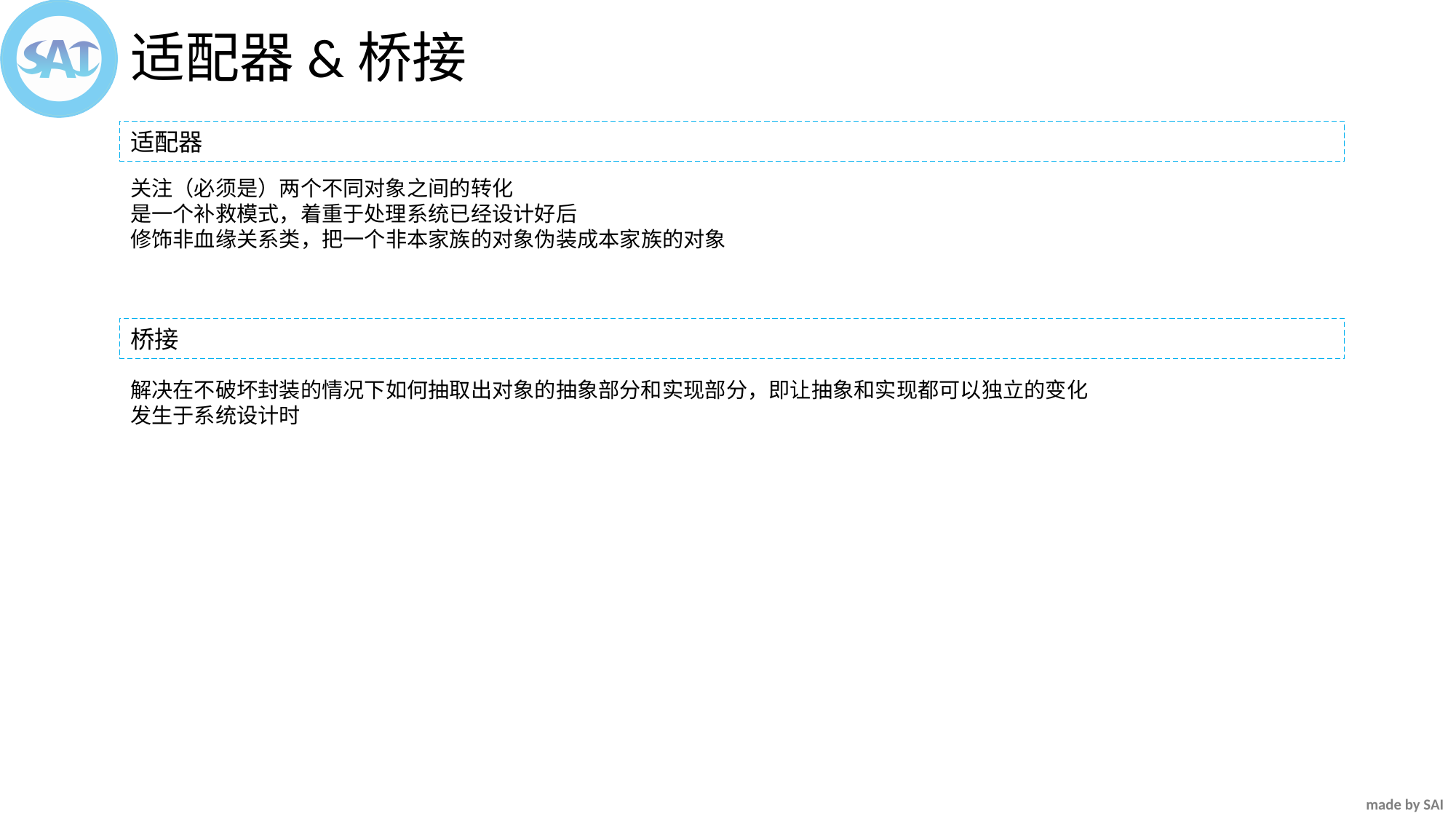

适配器&桥接
适配器
关注（必须是）两个不同对象之间的转化
是一个补救模式，着重于处理系统已经设计好后
修饰非血缘关系类，把一个非本家族的对象伪装成本家族的对象
桥接
解决在不破坏封装的情况下如何抽取出对象的抽象部分和实现部分，即让抽象和实现都可以独立的变化
发生于系统设计时